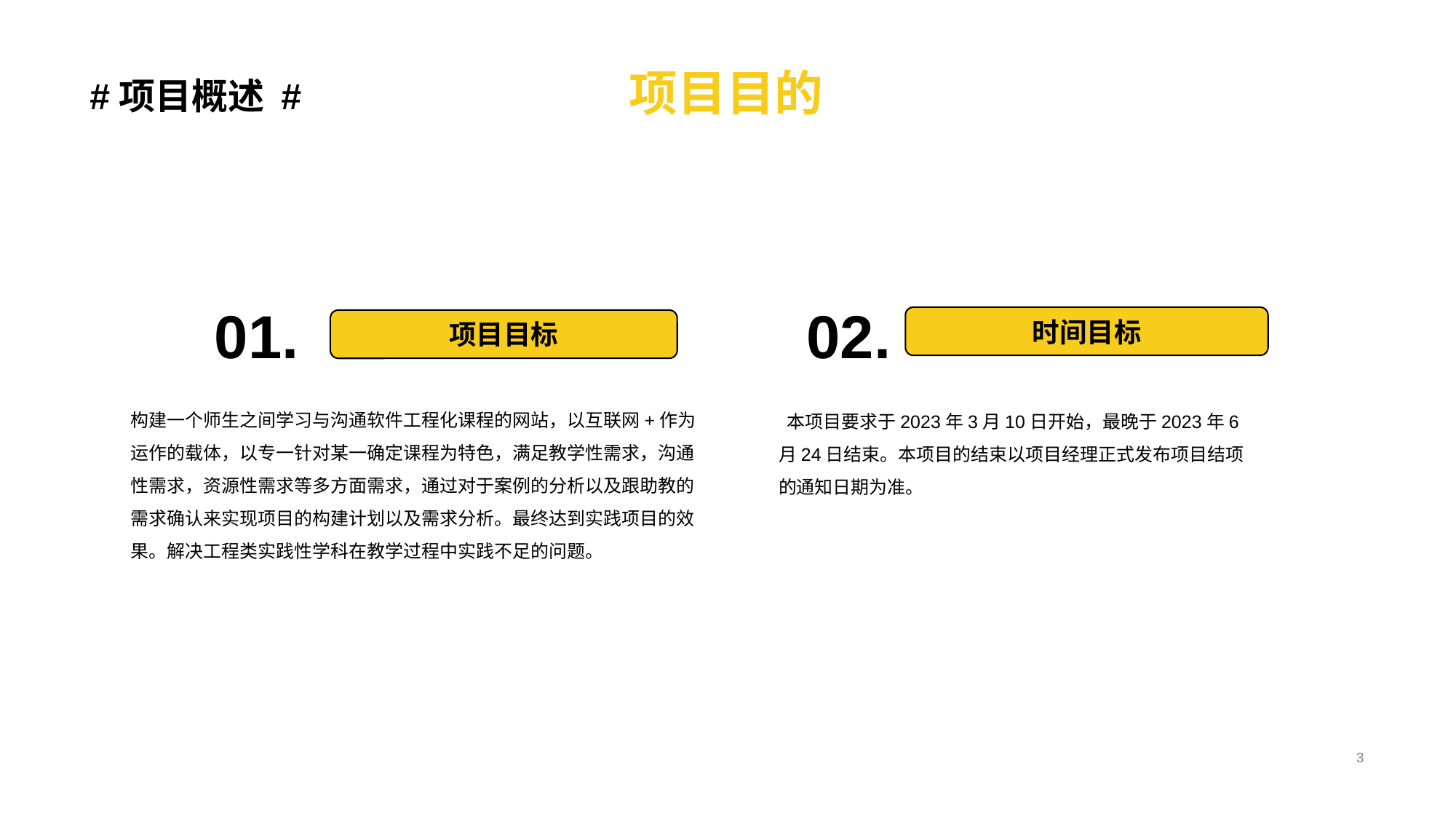

# #项目概述 #
项目目的
01.
项目目标
构建一个师生之间学习与沟通软件工程化课程的网站，以互联网+作为运作的载体，以专一针对某一确定课程为特色，满足教学性需求，沟通性需求，资源性需求等多方面需求，通过对于案例的分析以及跟助教的需求确认来实现项目的构建计划以及需求分析。最终达到实践项目的效果。解决工程类实践性学科在教学过程中实践不足的问题。
02.
时间目标
 本项目要求于2023年3月10日开始，最晚于2023年6月24日结束。本项目的结束以项目经理正式发布项目结项的通知日期为准。
3